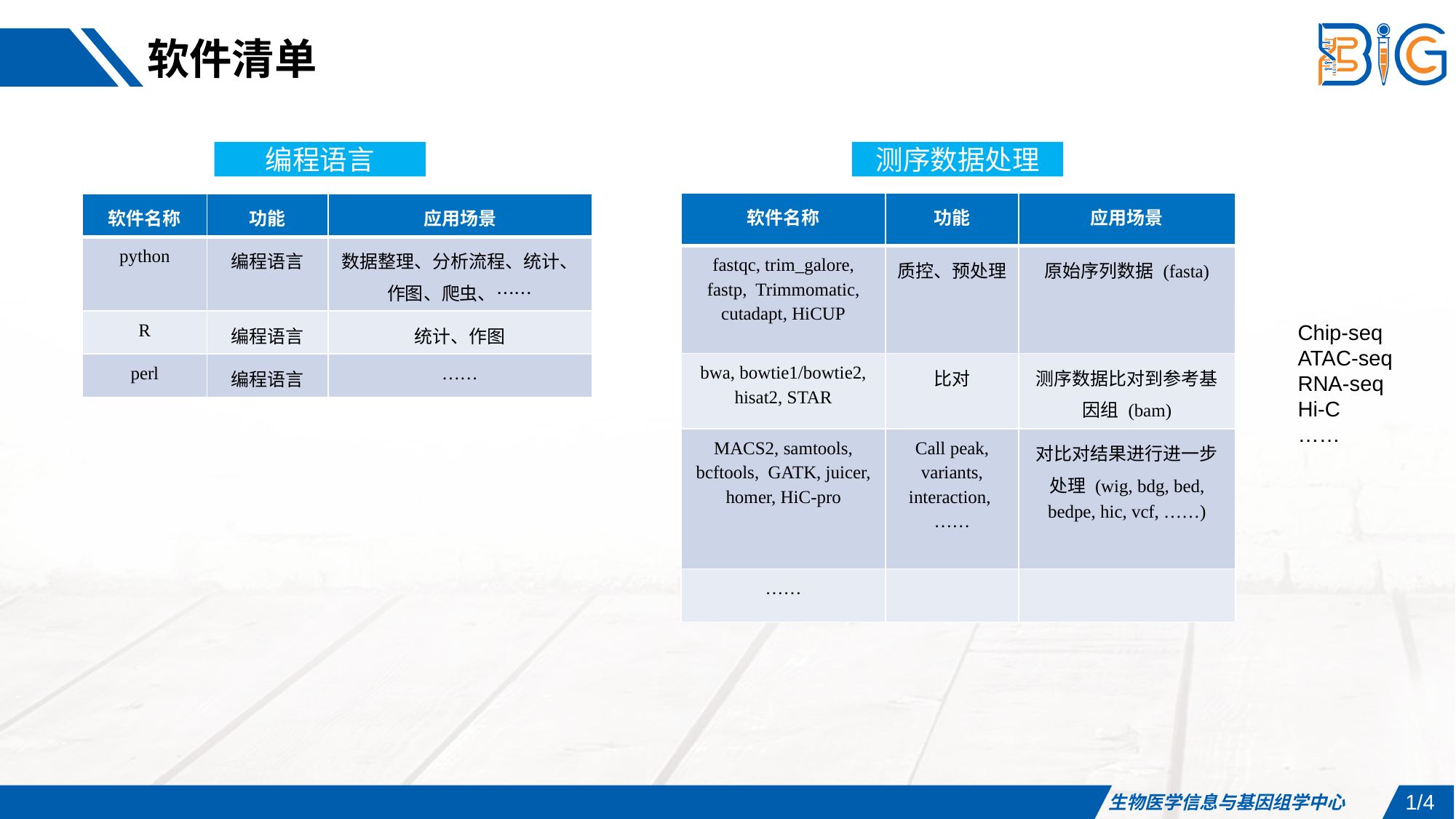

软件清单
编程语言
测序数据处理
| 软件名称 | 功能 | 应用场景 |
| --- | --- | --- |
| fastqc, trim\_galore, fastp, Trimmomatic, cutadapt, HiCUP | 质控、预处理 | 原始序列数据 (fasta) |
| bwa, bowtie1/bowtie2, hisat2, STAR | 比对 | 测序数据比对到参考基因组 (bam) |
| MACS2, samtools, bcftools, GATK, juicer, homer, HiC-pro | Call peak, variants, interaction, …… | 对比对结果进行进一步处理 (wig, bdg, bed, bedpe, hic, vcf, ……) |
| …… |  |  |
| 软件名称 | 功能 | 应用场景 |
| --- | --- | --- |
| python | 编程语言 | 数据整理、分析流程、统计、作图、爬虫、…… |
| R | 编程语言 | 统计、作图 |
| perl | 编程语言 | …… |
Chip-seq
ATAC-seq
RNA-seq
Hi-C
……
1/4